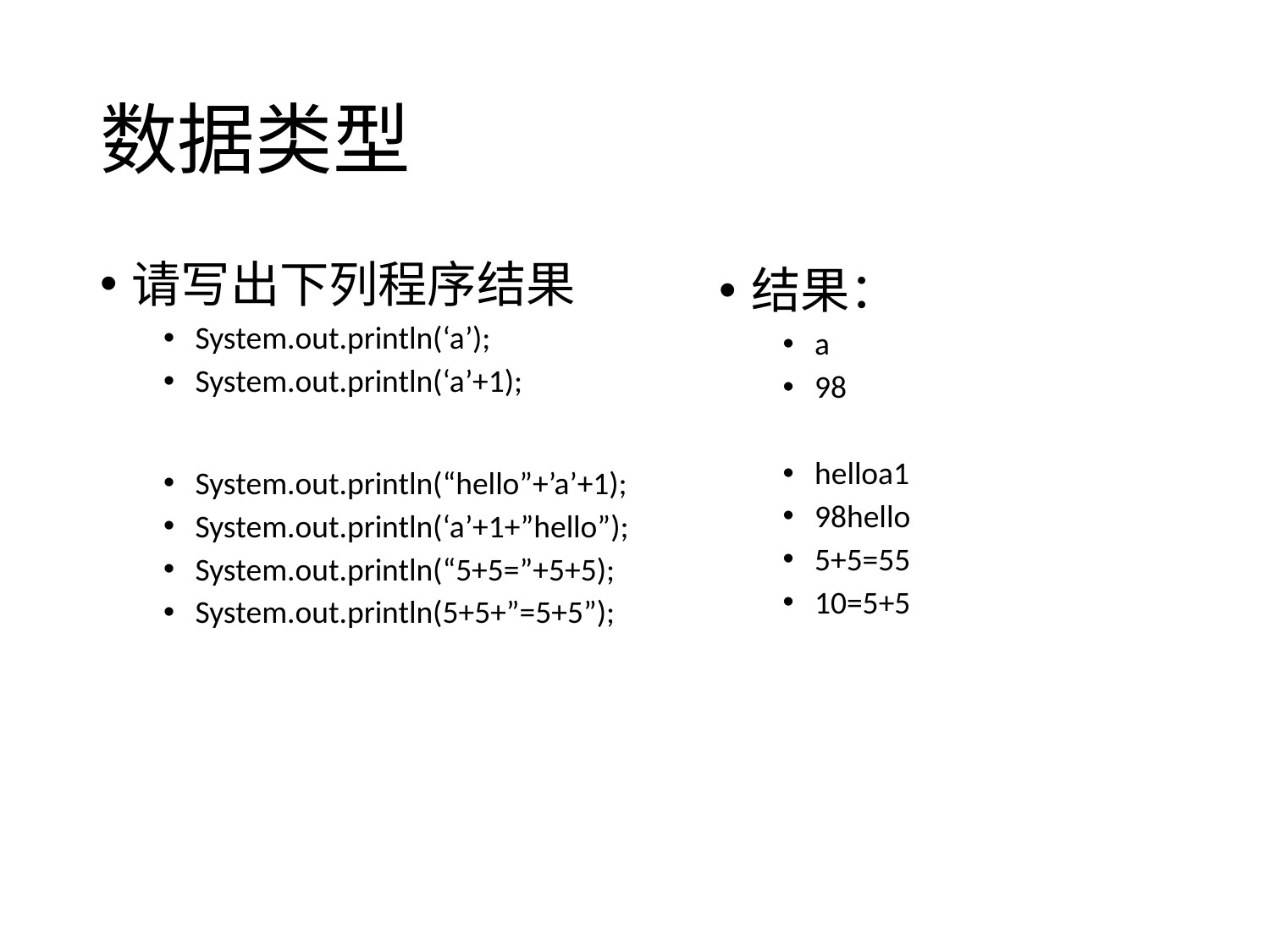

# 数据类型
请写出下列程序结果
System.out.println(‘a’);
System.out.println(‘a’+1);

System.out.println(“hello”+’a’+1);
System.out.println(‘a’+1+”hello”);
System.out.println(“5+5=”+5+5);
System.out.println(5+5+”=5+5”);

结果：
a
98

helloa1
98hello
5+5=55
10=5+5